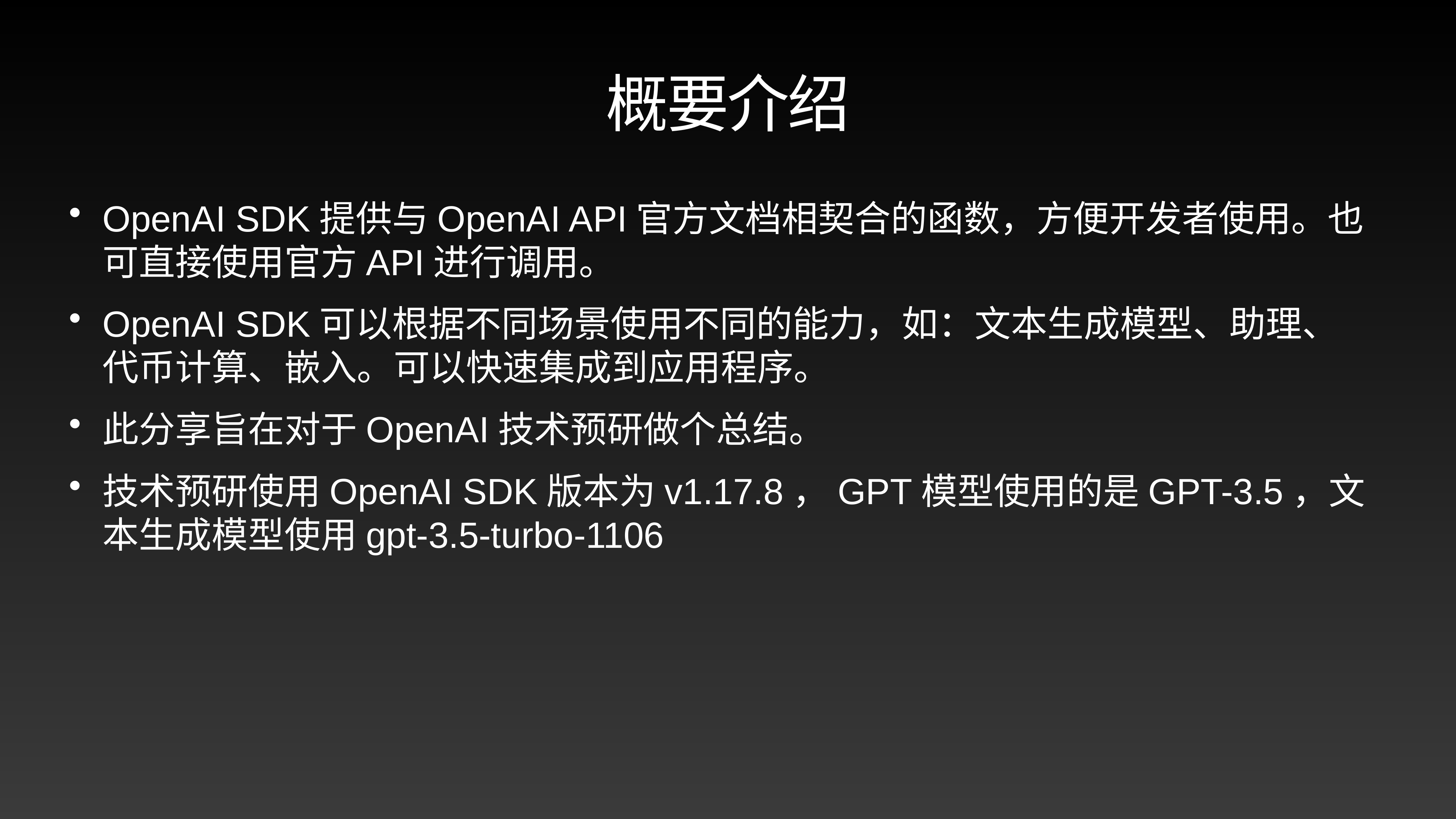

# 概要介绍
OpenAI SDK提供与OpenAI API官方文档相契合的函数，方便开发者使用。也可直接使用官方API进行调用。
OpenAI SDK可以根据不同场景使用不同的能力，如：文本生成模型、助理、代币计算、嵌入。可以快速集成到应用程序。
此分享旨在对于OpenAI技术预研做个总结。
技术预研使用OpenAI SDK版本为v1.17.8，GPT模型使用的是GPT-3.5，文本生成模型使用gpt-3.5-turbo-1106